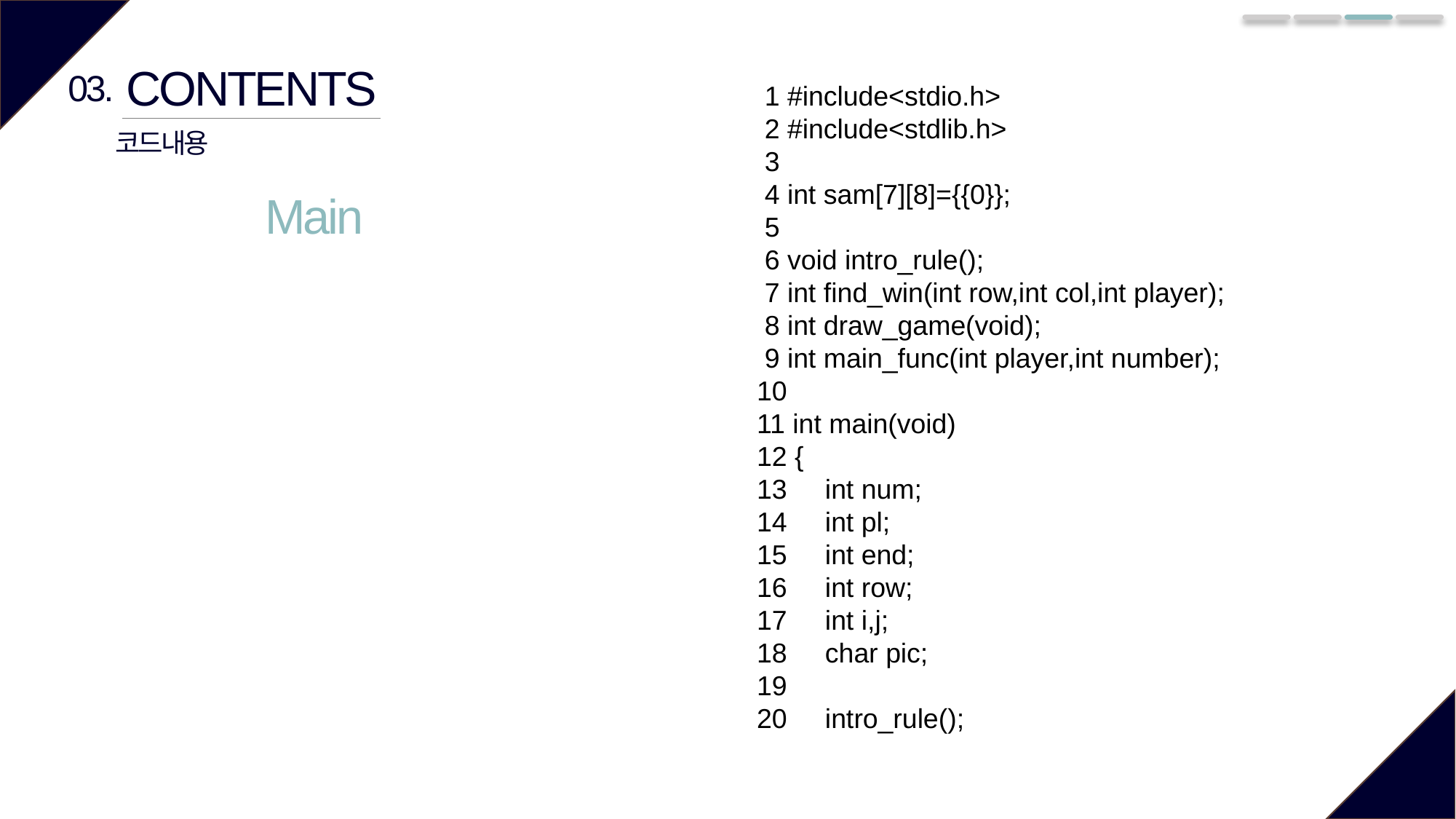

CONTENTS
03.
  1 #include<stdio.h>
  2 #include<stdlib.h>
  3
  4 int sam[7][8]={{0}};
  5
  6 void intro_rule();
  7 int find_win(int row,int col,int player);
  8 int draw_game(void);
  9 int main_func(int player,int number);
 10
 11 int main(void)
 12 {
 13     int num;
 14     int pl;
 15     int end;
 16     int row;
 17     int i,j;
 18     char pic;
 19
 20     intro_rule();
코드내용
Main